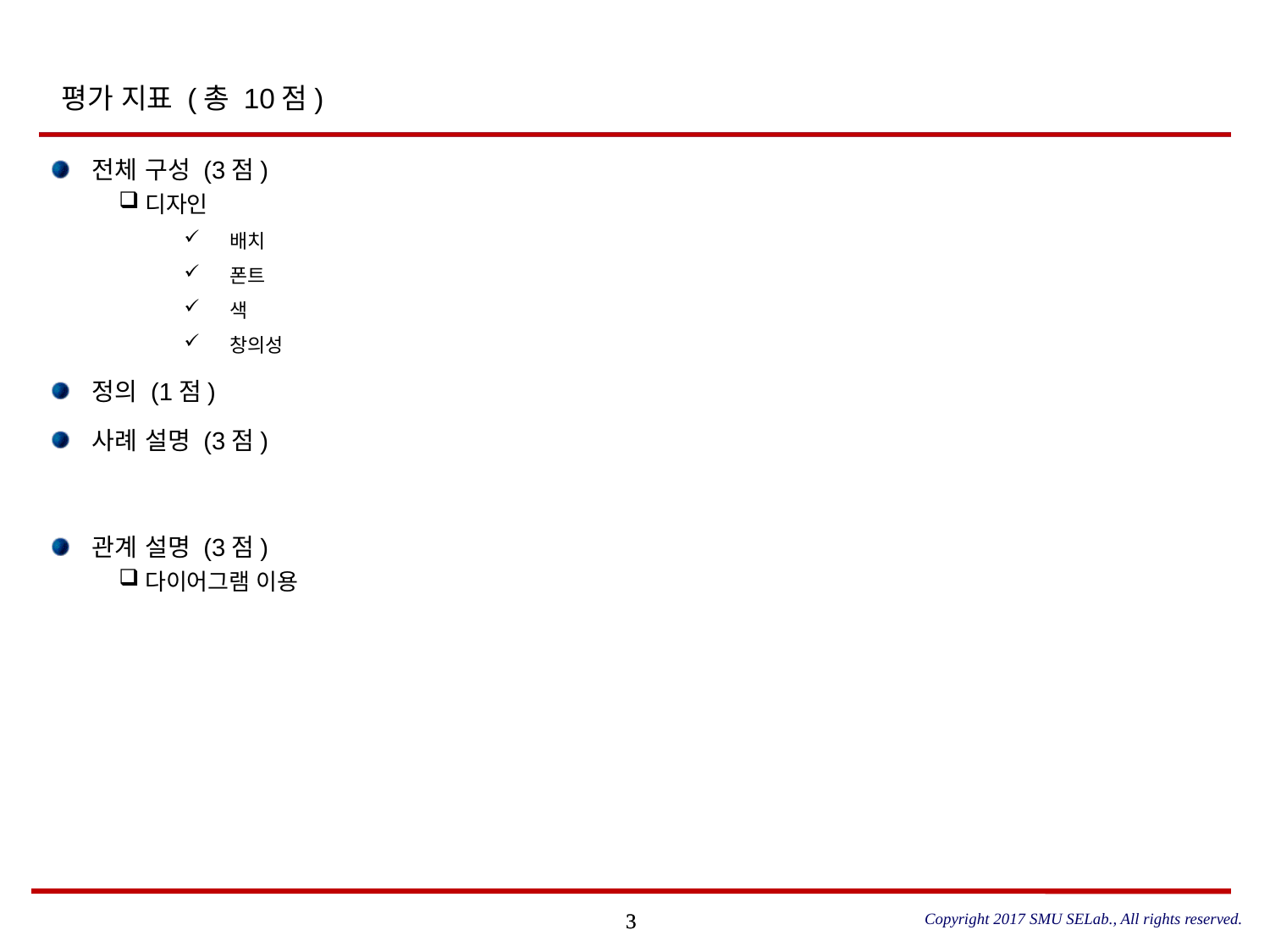

# 평가 지표 (총 10점)
전체 구성 (3점)
디자인
배치
폰트
색
창의성
정의 (1점)
사례 설명 (3점)

관계 설명 (3점)
다이어그램 이용
Copyright 2017 SMU SELab., All rights reserved.